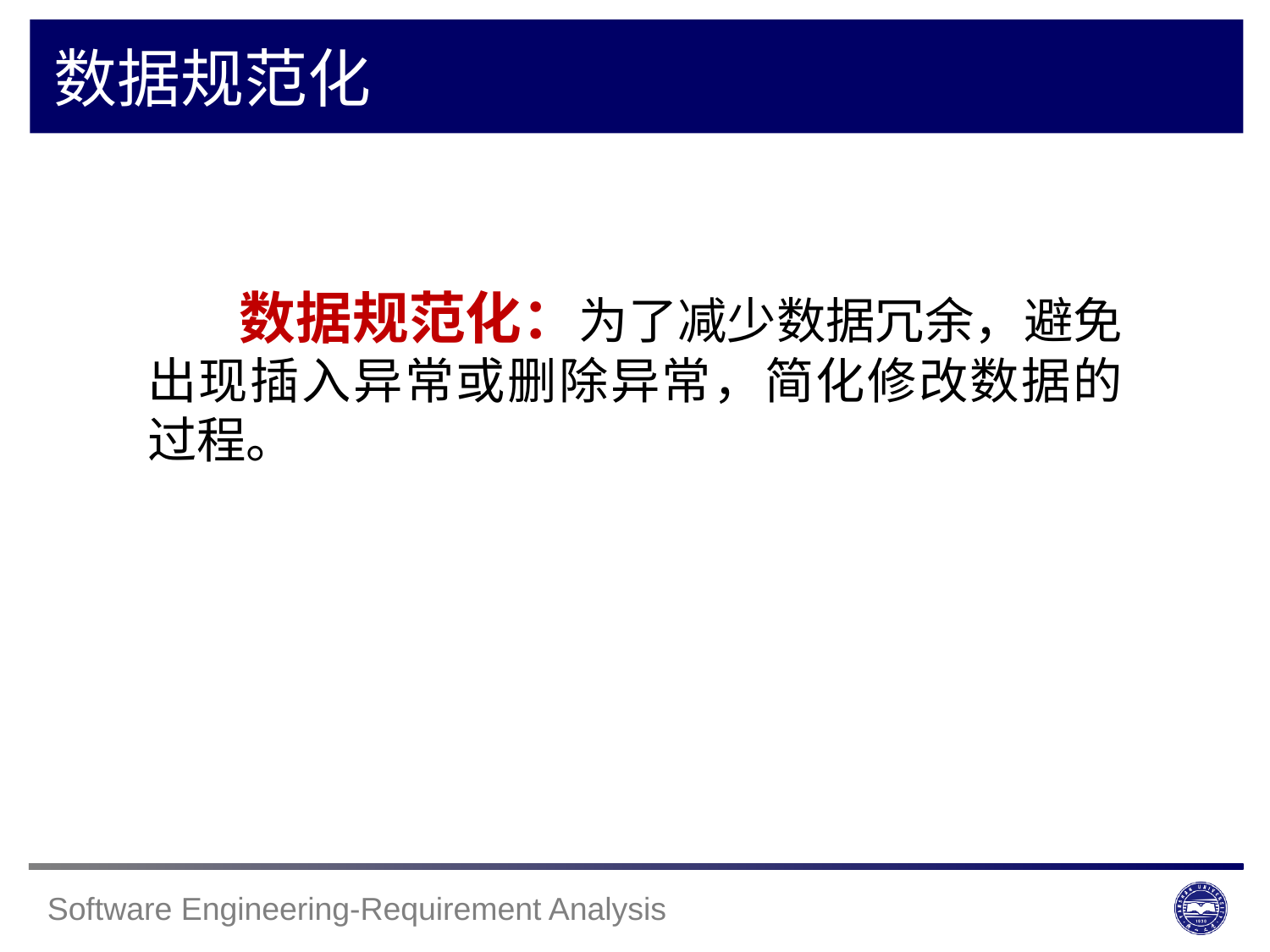

数据规范化
      数据规范化：为了减少数据冗余，避免出现插入异常或删除异常，简化修改数据的过程。